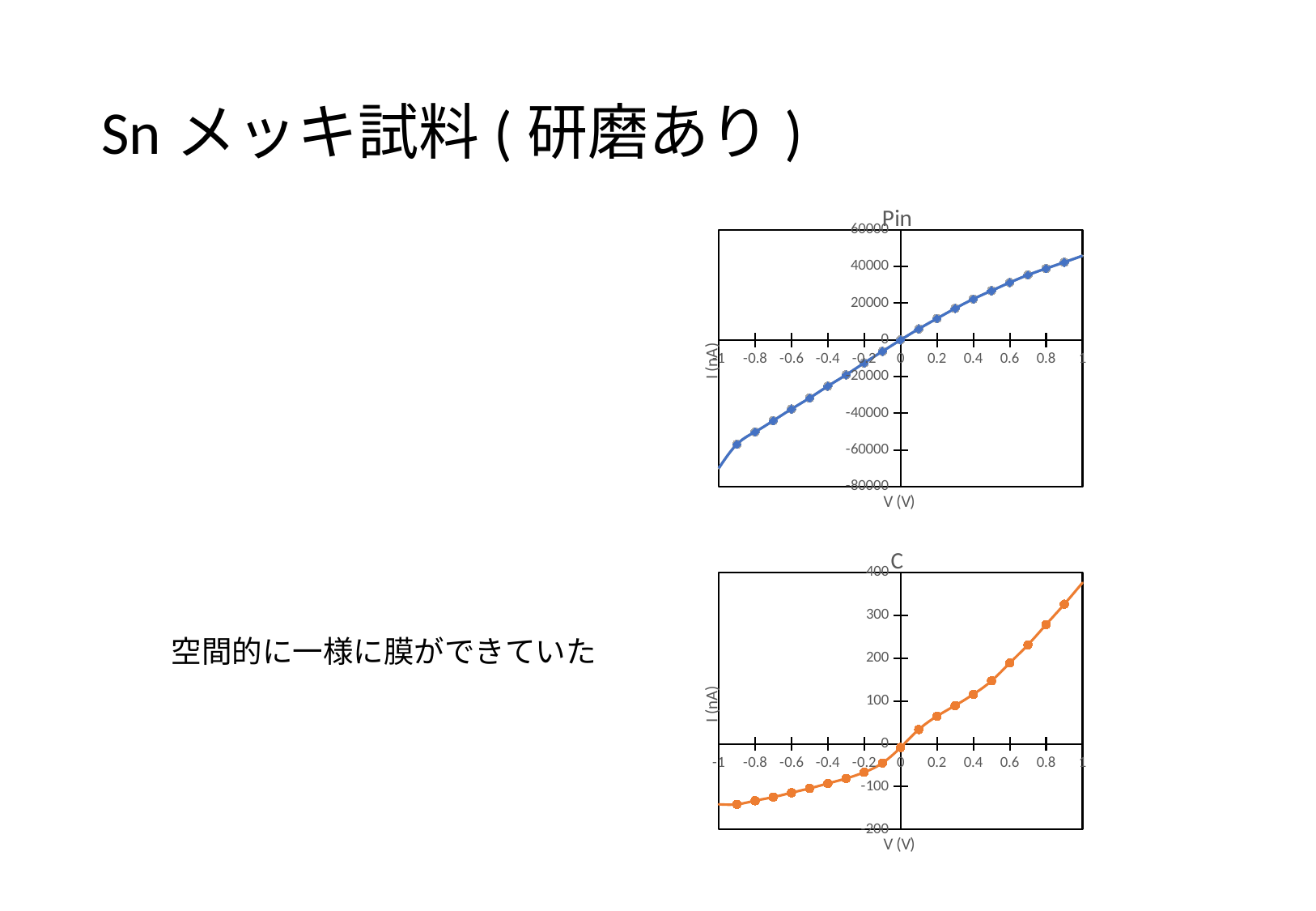

Snメッキ試料(研磨あり)

### Chart: Pin

| Category | Pin | Pin |
|---|---|---|

### Chart: C

| Category | C |
|---|---|
空間的に一様に膜ができていた